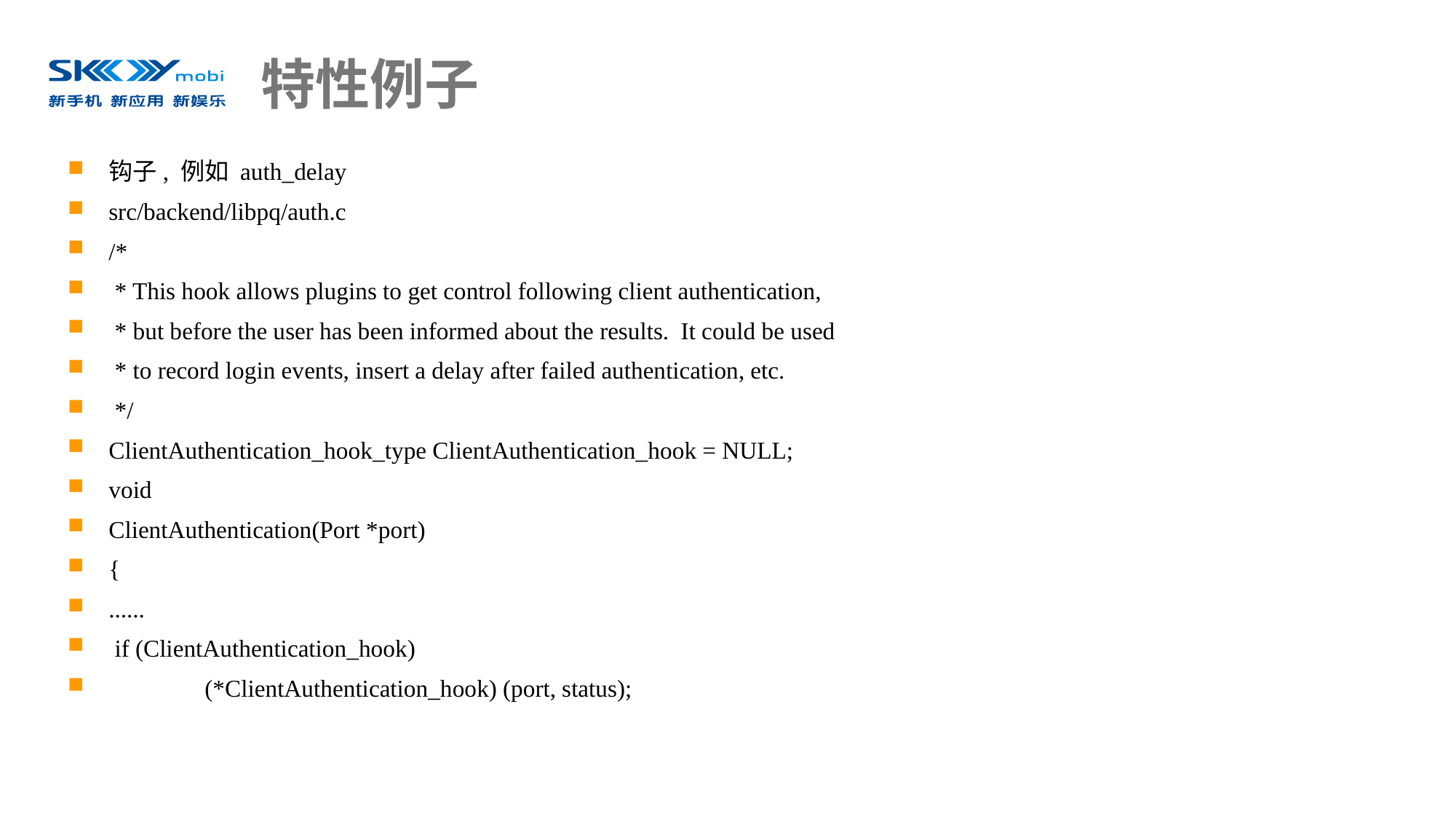

# 特性例子
钩子, 例如 auth_delay
src/backend/libpq/auth.c
/*
 * This hook allows plugins to get control following client authentication,
 * but before the user has been informed about the results.  It could be used
 * to record login events, insert a delay after failed authentication, etc.
 */
ClientAuthentication_hook_type ClientAuthentication_hook = NULL;
void
ClientAuthentication(Port *port)
{
......
 if (ClientAuthentication_hook)
                (*ClientAuthentication_hook) (port, status);